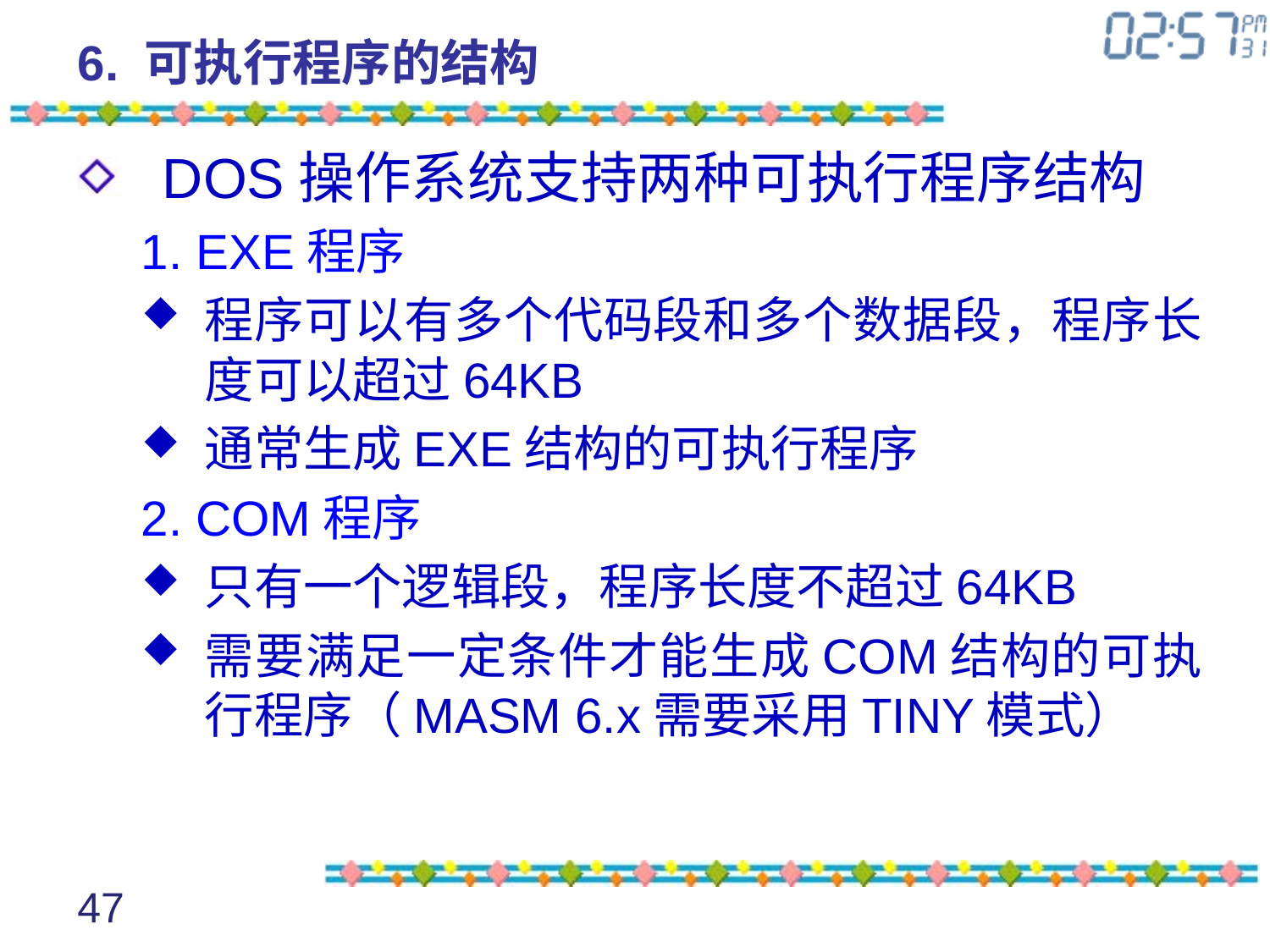

# 6. 可执行程序的结构
DOS操作系统支持两种可执行程序结构
1. EXE程序
程序可以有多个代码段和多个数据段，程序长度可以超过64KB
通常生成EXE结构的可执行程序
2. COM程序
只有一个逻辑段，程序长度不超过64KB
需要满足一定条件才能生成COM结构的可执行程序（MASM 6.x需要采用TINY模式）